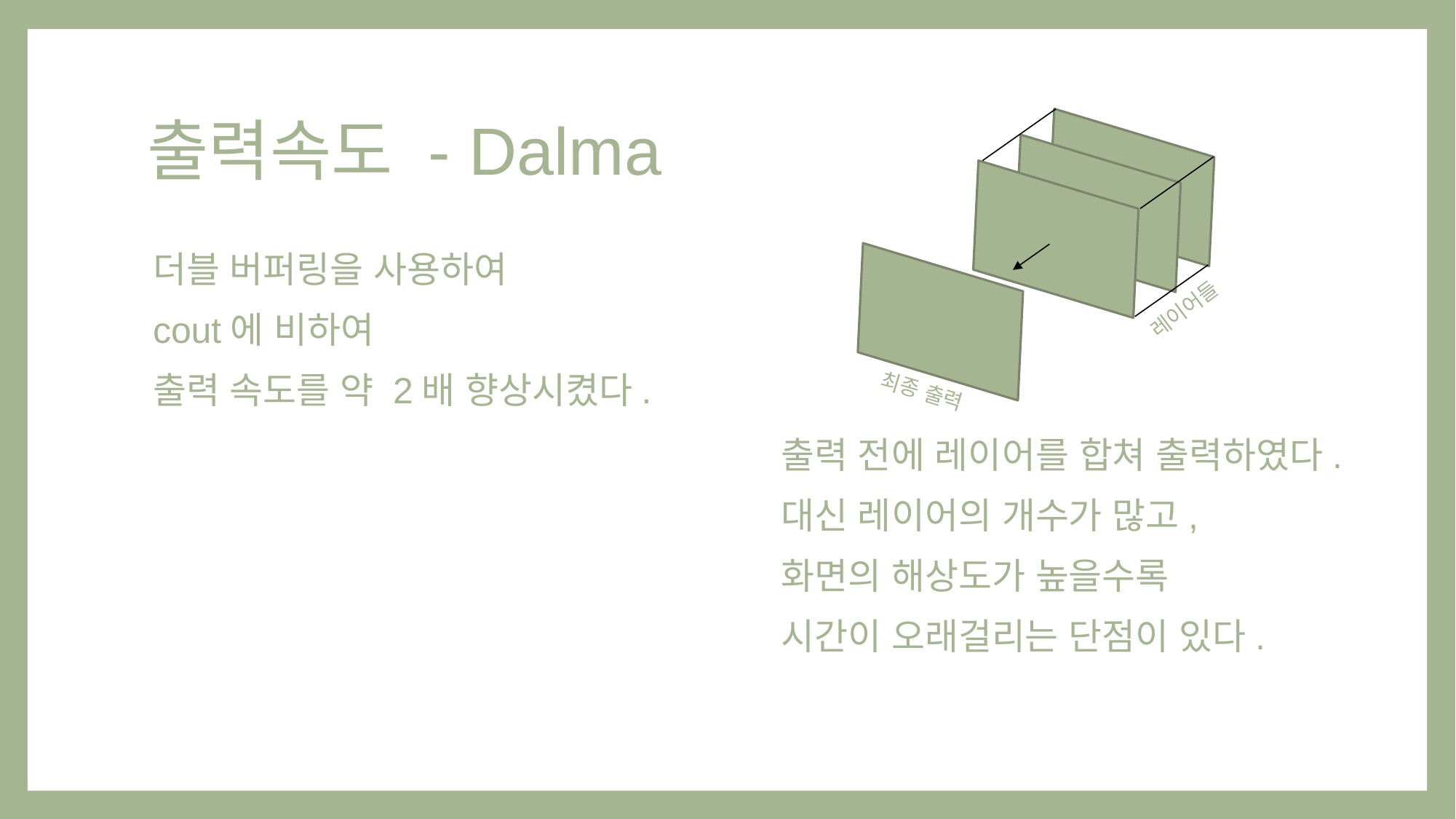

# 출력속도 - Dalma

레이어들
최종 출력
더블 버퍼링을 사용하여
cout에 비하여
출력 속도를 약 2배 향상시켰다.
출력 전에 레이어를 합쳐 출력하였다.
대신 레이어의 개수가 많고,
화면의 해상도가 높을수록
시간이 오래걸리는 단점이 있다.